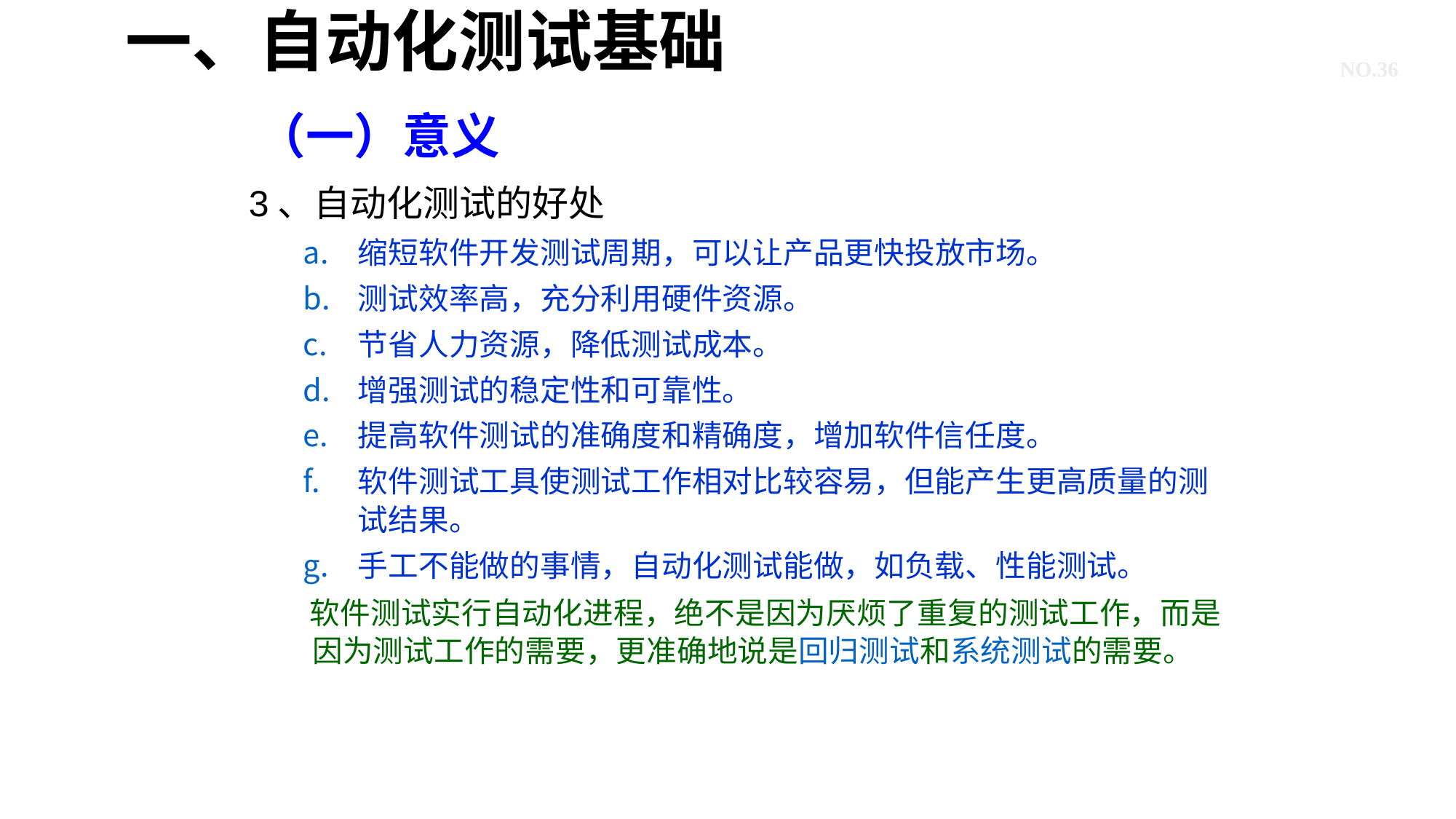

# 一、自动化测试基础
NO.36
（一）意义
3、自动化测试的好处
缩短软件开发测试周期，可以让产品更快投放市场。
测试效率高，充分利用硬件资源。
节省人力资源，降低测试成本。
增强测试的稳定性和可靠性。
提高软件测试的准确度和精确度，增加软件信任度。
软件测试工具使测试工作相对比较容易，但能产生更高质量的测试结果。
手工不能做的事情，自动化测试能做，如负载、性能测试。
        软件测试实行自动化进程，绝不是因为厌烦了重复的测试工作，而是因为测试工作的需要，更准确地说是回归测试和系统测试的需要。